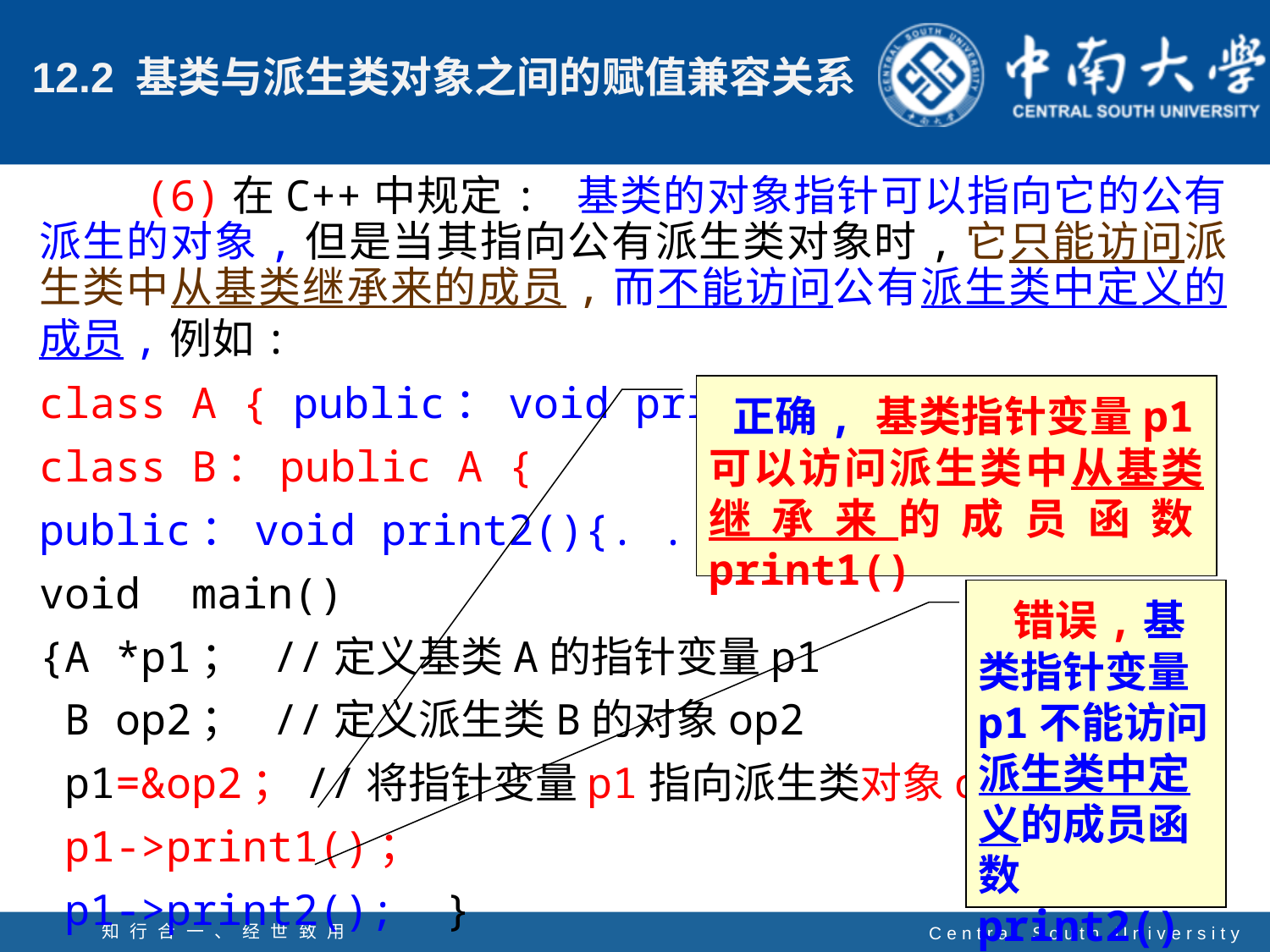

(6)在C++中规定: 基类的对象指针可以指向它的公有派生的对象,但是当其指向公有派生类对象时,它只能访问派生类中从基类继承来的成员,而不能访问公有派生类中定义的成员,例如:
class A { public：void print1(){. . .}  }；
class B：public A {
public：void print2(){. . .} }；
void  main()
{A *p1；  //定义基类A的指针变量p1
 B op2；  //定义派生类B的对象op2
 p1=&op2；//将指针变量p1指向派生类对象op2
 p1->print1()；
 p1->print2();  }
 正确, 基类指针变量p1可以访问派生类中从基类继承来的成员函数print1()
  错误,基类指针变量p1不能访问派生类中定义的成员函数print2()

知行合一、经世致用
自强不息 厚德载物
Central South University
15